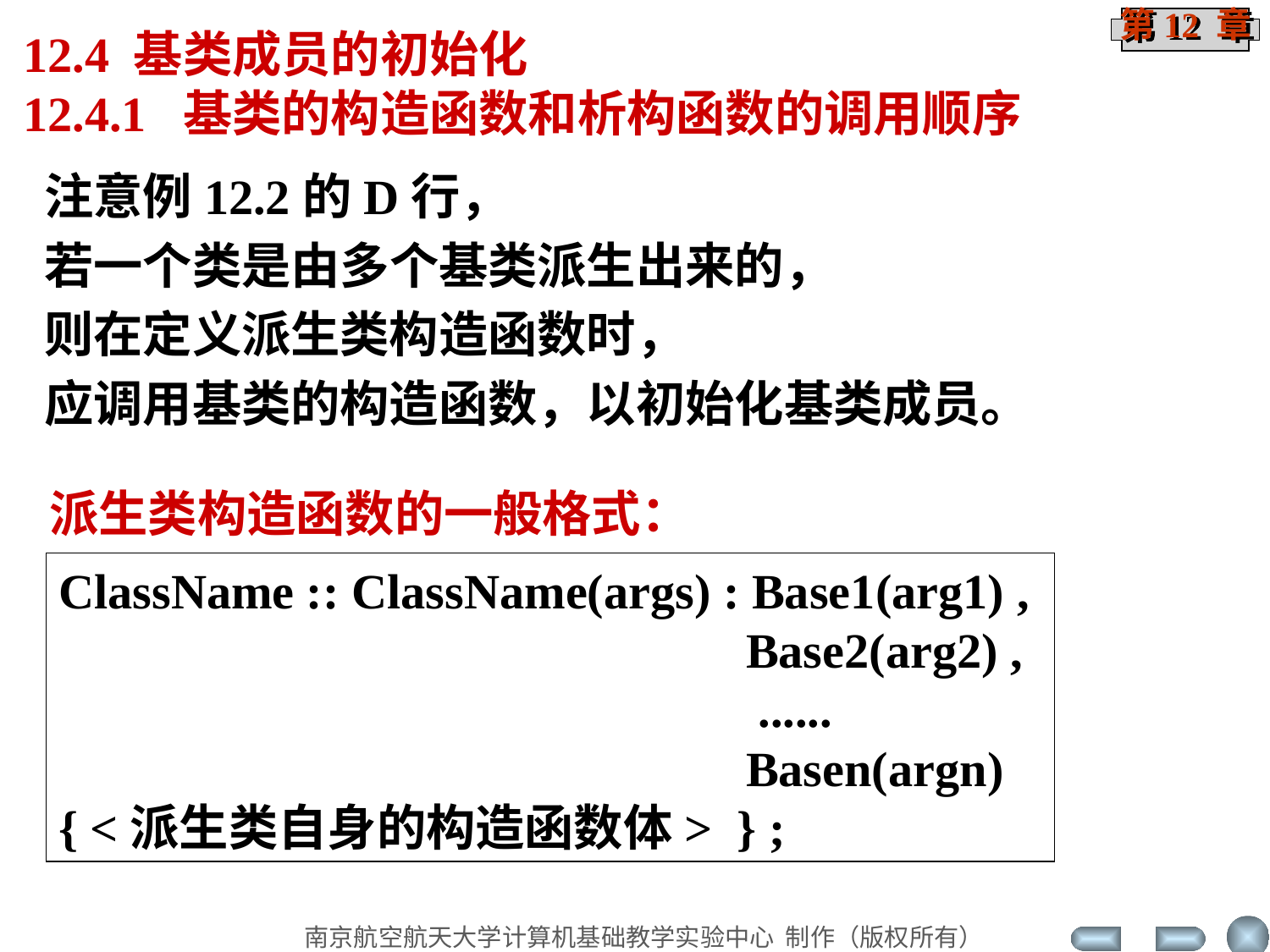

12.4 基类成员的初始化
12.4.1  基类的构造函数和析构函数的调用顺序
注意例12.2的D行，
若一个类是由多个基类派生出来的，
则在定义派生类构造函数时，
应调用基类的构造函数，以初始化基类成员。
派生类构造函数的一般格式：
ClassName :: ClassName(args) : Base1(arg1) ,
                                                        Base2(arg2) ,
                                                         ......
                                                        Basen(argn)
{ <派生类自身的构造函数体>  } ;